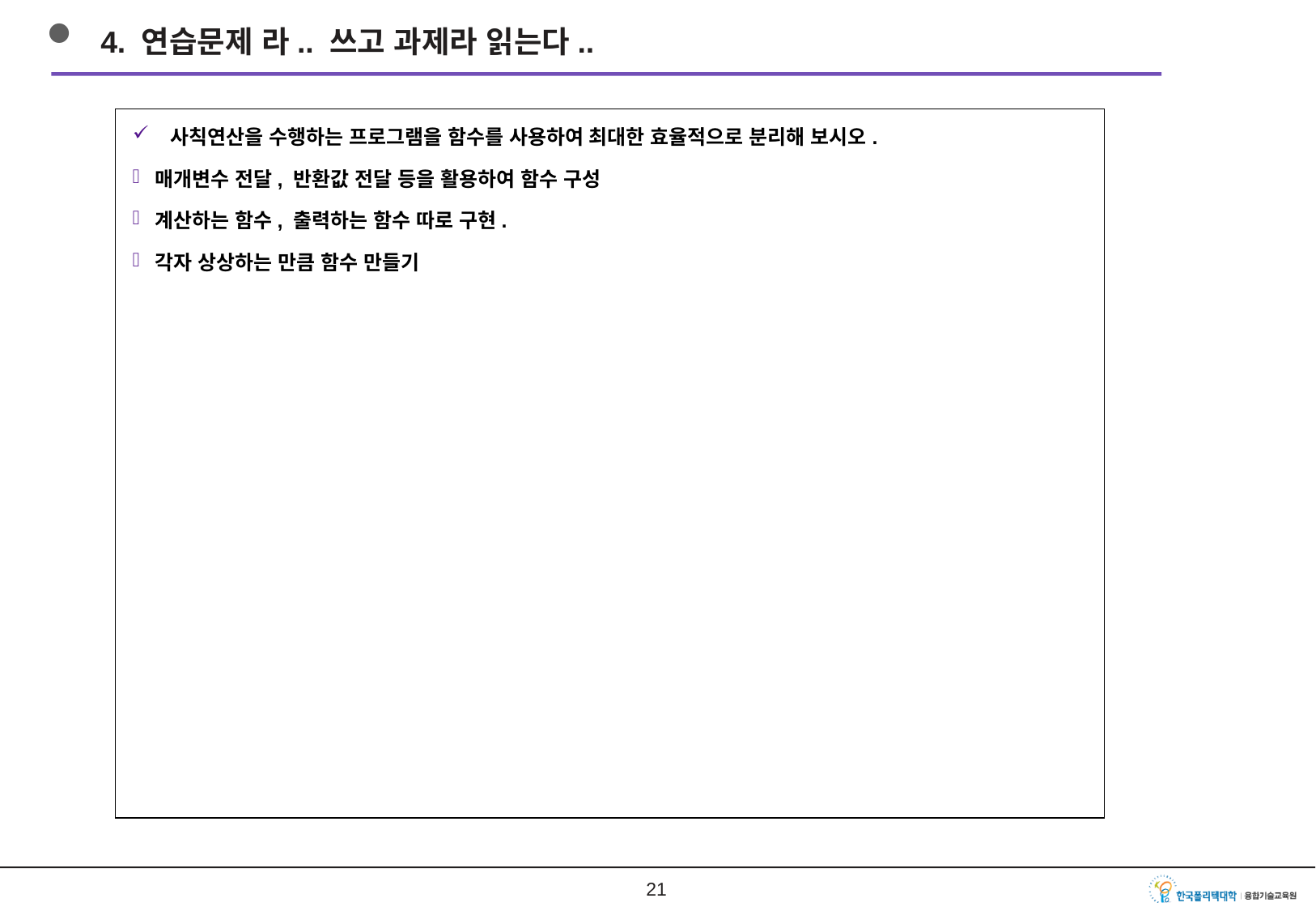

4. 연습문제 라.. 쓰고 과제라 읽는다..
사칙연산을 수행하는 프로그램을 함수를 사용하여 최대한 효율적으로 분리해 보시오.
매개변수 전달, 반환값 전달 등을 활용하여 함수 구성
계산하는 함수, 출력하는 함수 따로 구현.
각자 상상하는 만큼 함수 만들기

21